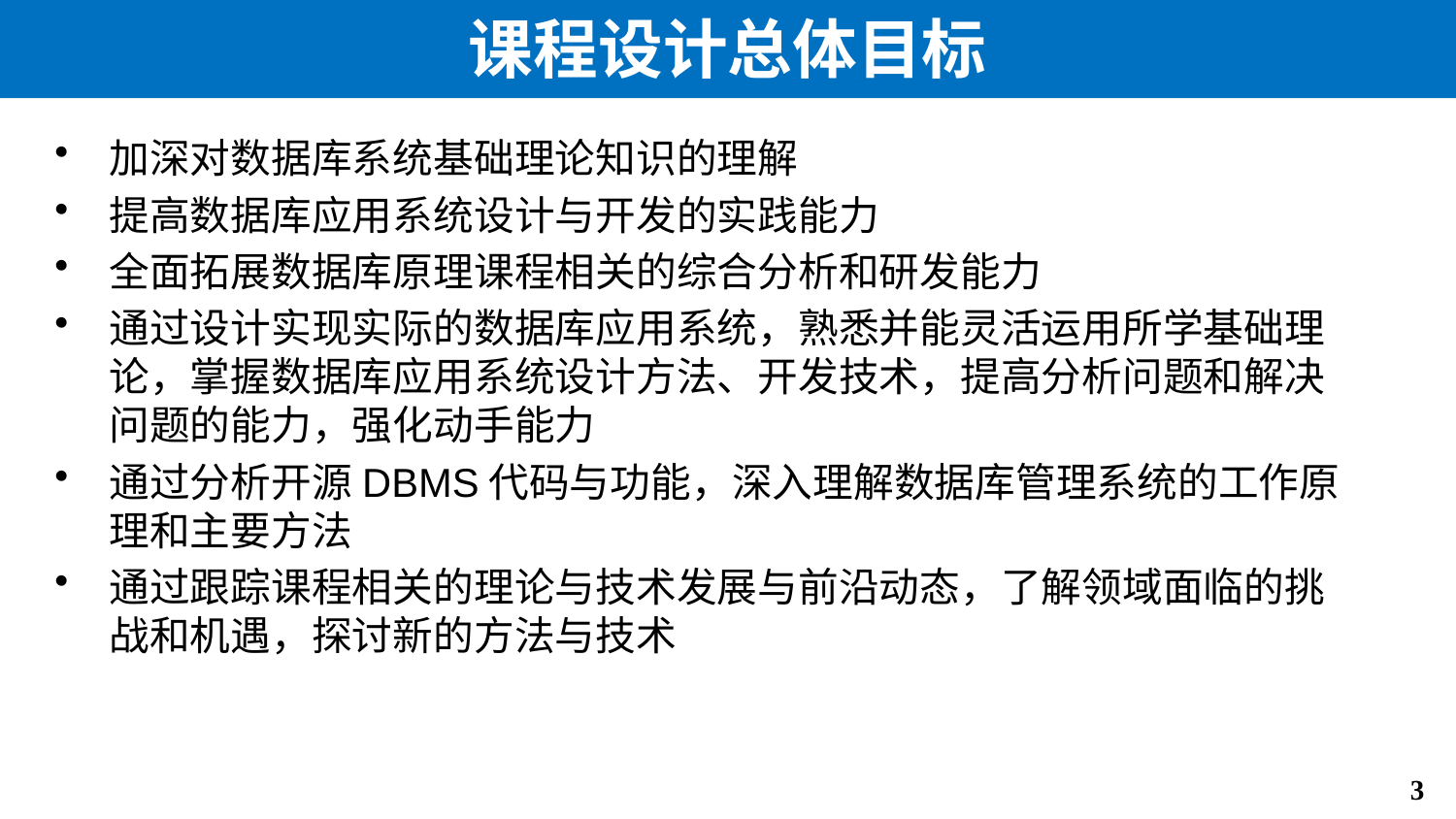

# 课程设计总体目标
加深对数据库系统基础理论知识的理解
提高数据库应用系统设计与开发的实践能力
全面拓展数据库原理课程相关的综合分析和研发能力
通过设计实现实际的数据库应用系统，熟悉并能灵活运用所学基础理论，掌握数据库应用系统设计方法、开发技术，提高分析问题和解决问题的能力，强化动手能力
通过分析开源DBMS代码与功能，深入理解数据库管理系统的工作原理和主要方法
通过跟踪课程相关的理论与技术发展与前沿动态，了解领域面临的挑战和机遇，探讨新的方法与技术